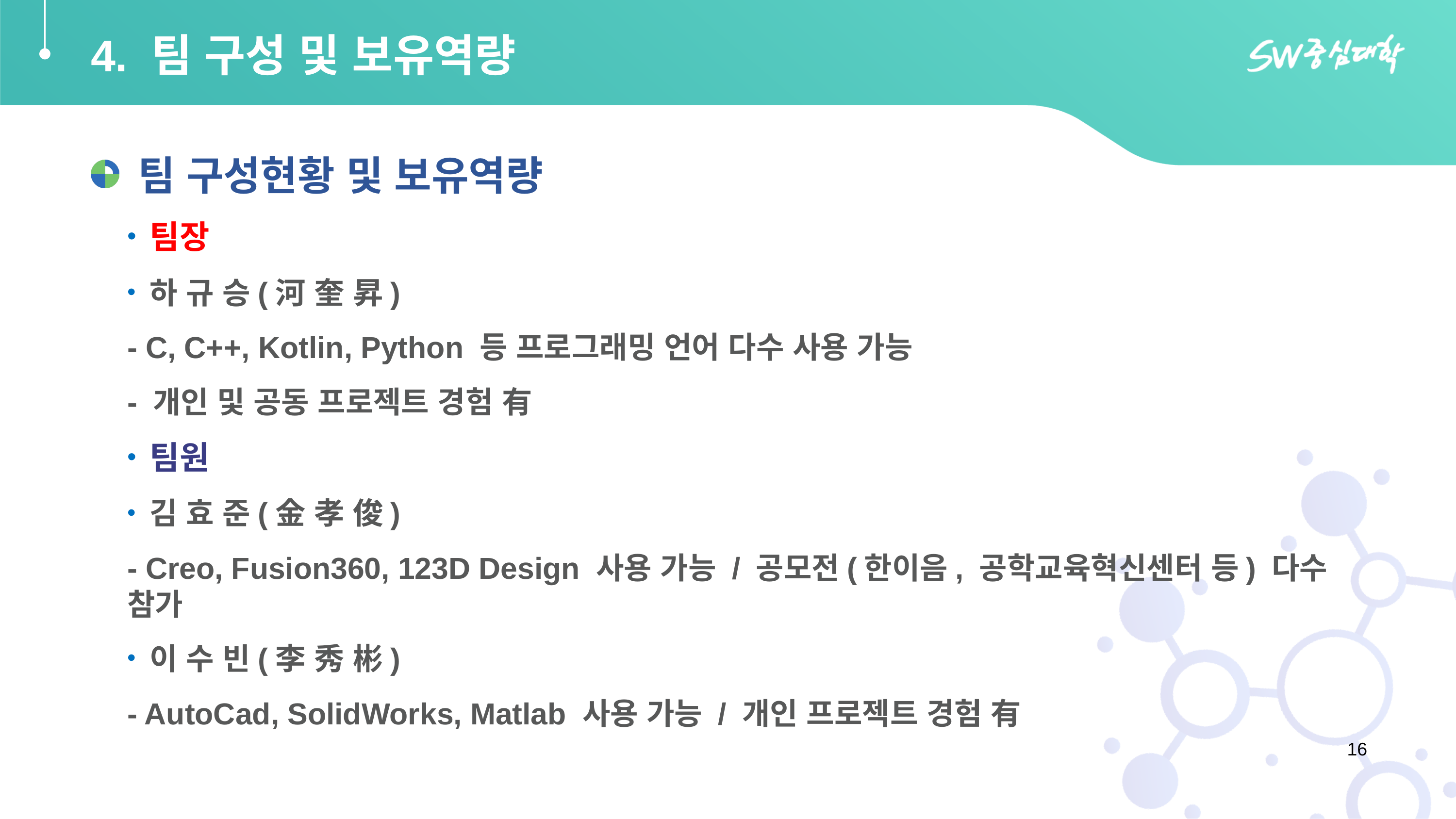

# 4. 팀 구성 및 보유역량
 팀 구성현황 및 보유역량
팀장
하 규 승(河 奎 昇)
- C, C++, Kotlin, Python 등 프로그래밍 언어 다수 사용 가능
- 개인 및 공동 프로젝트 경험 有
팀원
김 효 준(金 孝 俊)
- Creo, Fusion360, 123D Design 사용 가능 / 공모전(한이음, 공학교육혁신센터 등) 다수 참가
이 수 빈(李 秀 彬)
- AutoCad, SolidWorks, Matlab 사용 가능 / 개인 프로젝트 경험 有